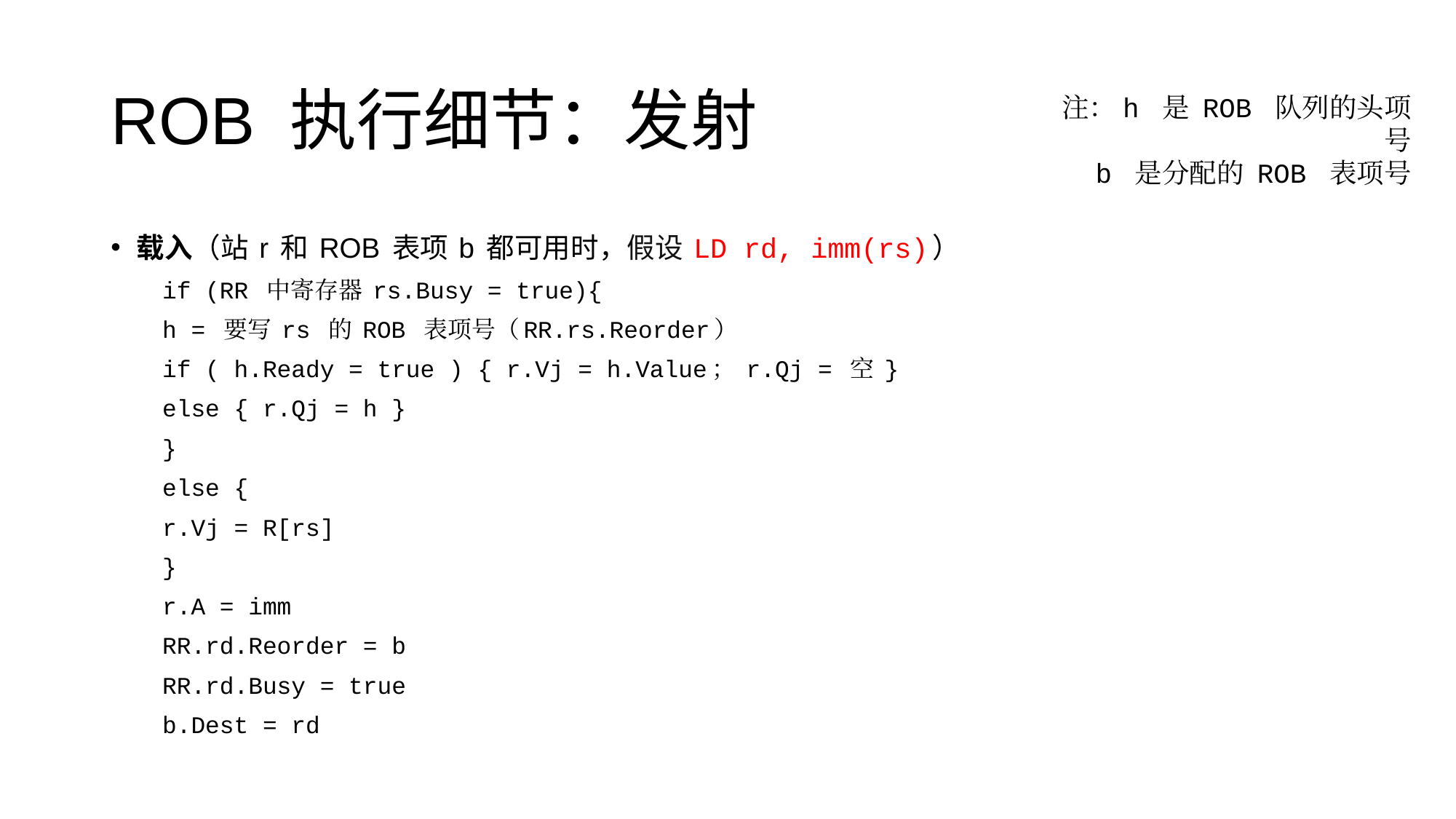

# ROB 执行细节：发射
注：h 是 ROB 队列的头项号
b 是分配的 ROB 表项号
载入（站 r 和 ROB 表项 b 都可用时，假设 LD rd, imm(rs)）
if (RR 中寄存器 rs.Busy = true){
	h = 要写 rs 的 ROB 表项号（RR.rs.Reorder）
	if ( h.Ready = true ) { r.Vj = h.Value； r.Qj = 空 }
	else { r.Qj = h }
}
else {
	r.Vj = R[rs]
}
r.A = imm
RR.rd.Reorder = b
RR.rd.Busy = true
b.Dest = rd